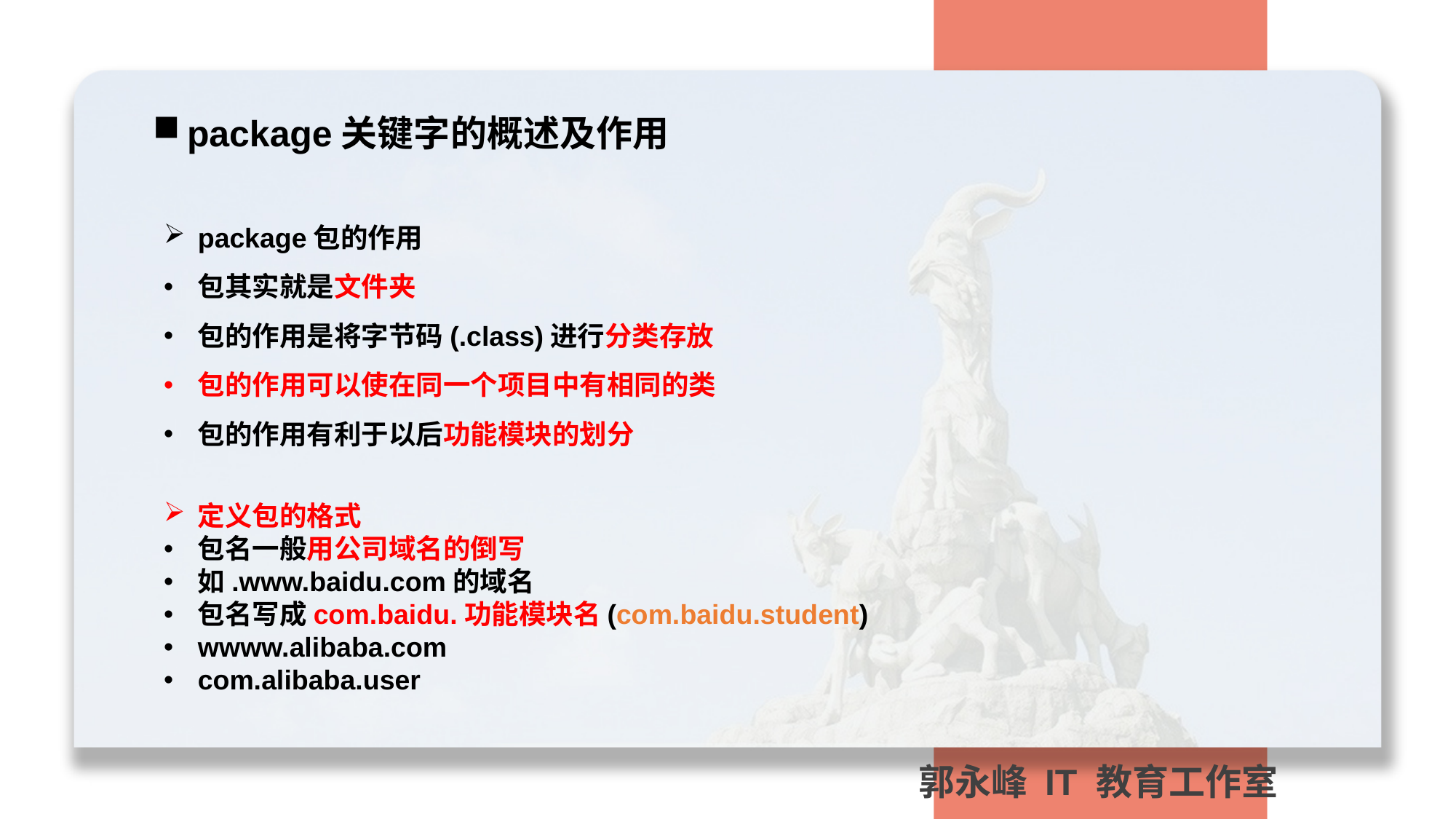

package关键字的概述及作用
package包的作用
包其实就是文件夹
包的作用是将字节码(.class)进行分类存放
包的作用可以使在同一个项目中有相同的类
包的作用有利于以后功能模块的划分

定义包的格式
包名一般用公司域名的倒写
如.www.baidu.com的域名
包名写成com.baidu.功能模块名(com.baidu.student)
wwww.alibaba.com
com.alibaba.user